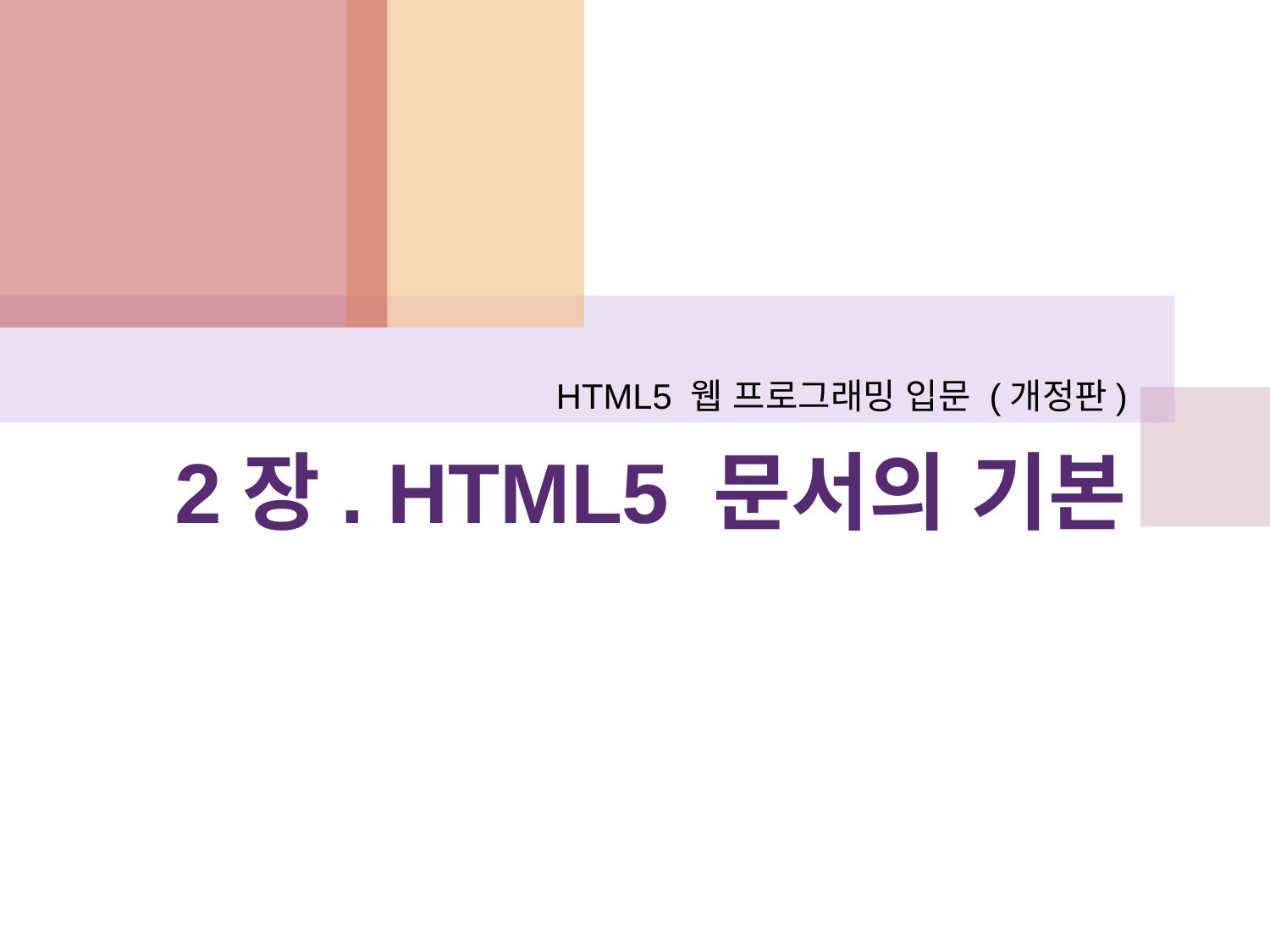

HTML5 웹 프로그래밍 입문 (개정판)
# 2장. HTML5 문서의 기본